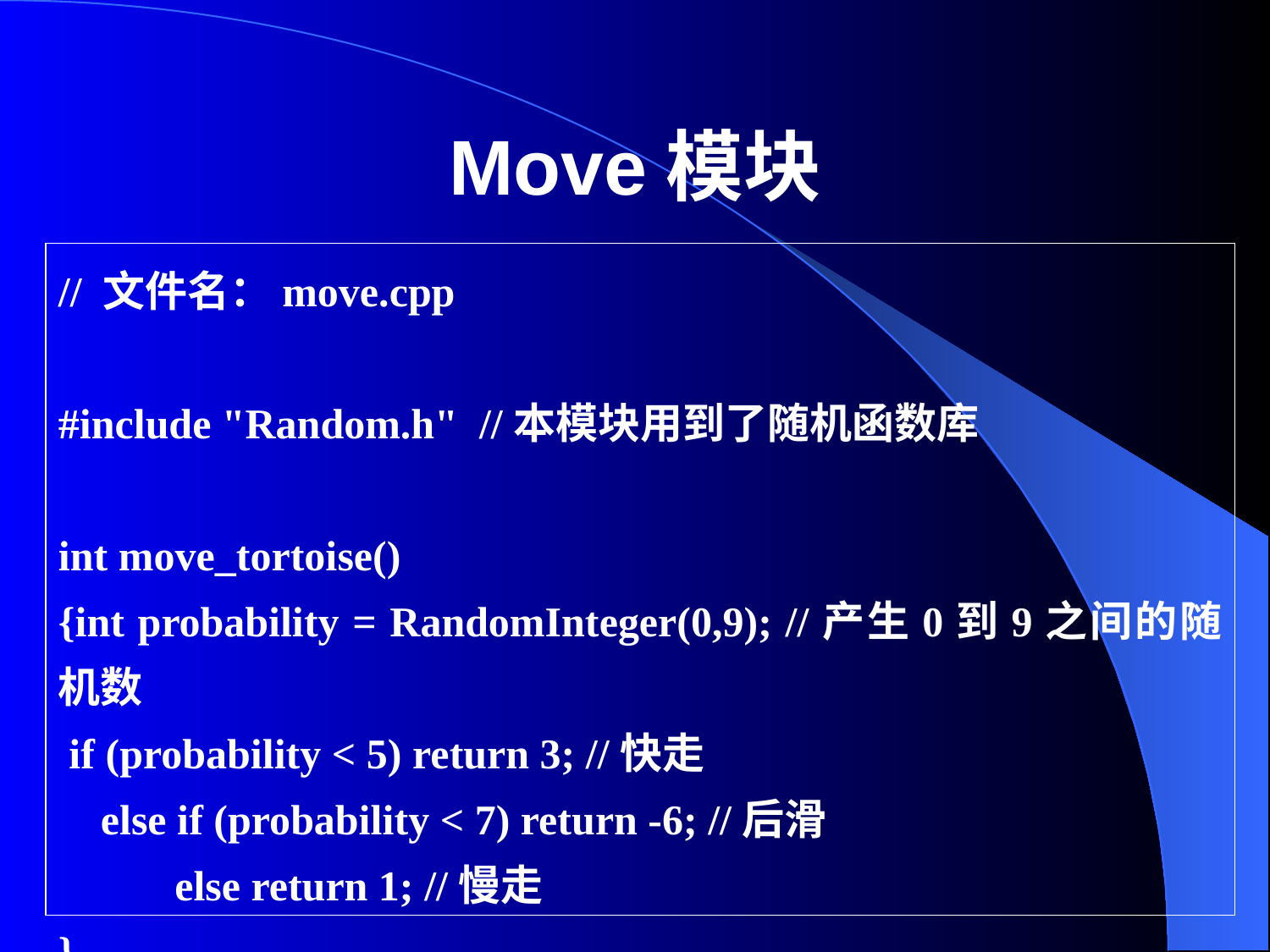

# Move模块
// 文件名：move.cpp

#include "Random.h"  //本模块用到了随机函数库

int move_tortoise()
{int probability = RandomInteger(0,9); //产生0到9之间的随机数
 if (probability < 5) return 3; //快走
    else if (probability < 7) return -6; //后滑
           else return 1; //慢走
}